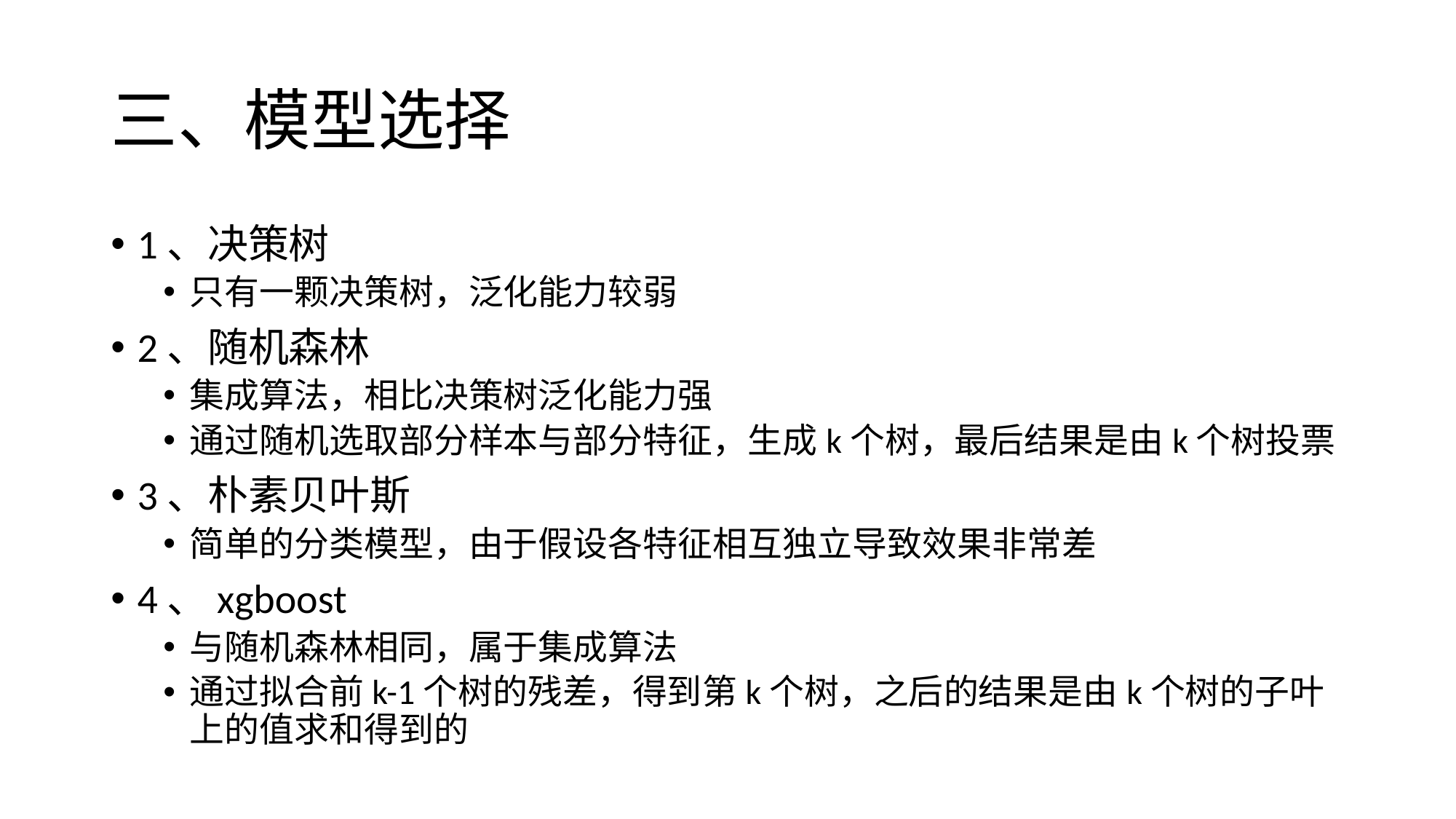

# 三、模型选择
1、决策树
只有一颗决策树，泛化能力较弱
2、随机森林
集成算法，相比决策树泛化能力强
通过随机选取部分样本与部分特征，生成k个树，最后结果是由k个树投票
3、朴素贝叶斯
简单的分类模型，由于假设各特征相互独立导致效果非常差
4、xgboost
与随机森林相同，属于集成算法
通过拟合前k-1个树的残差，得到第k个树，之后的结果是由k个树的子叶上的值求和得到的